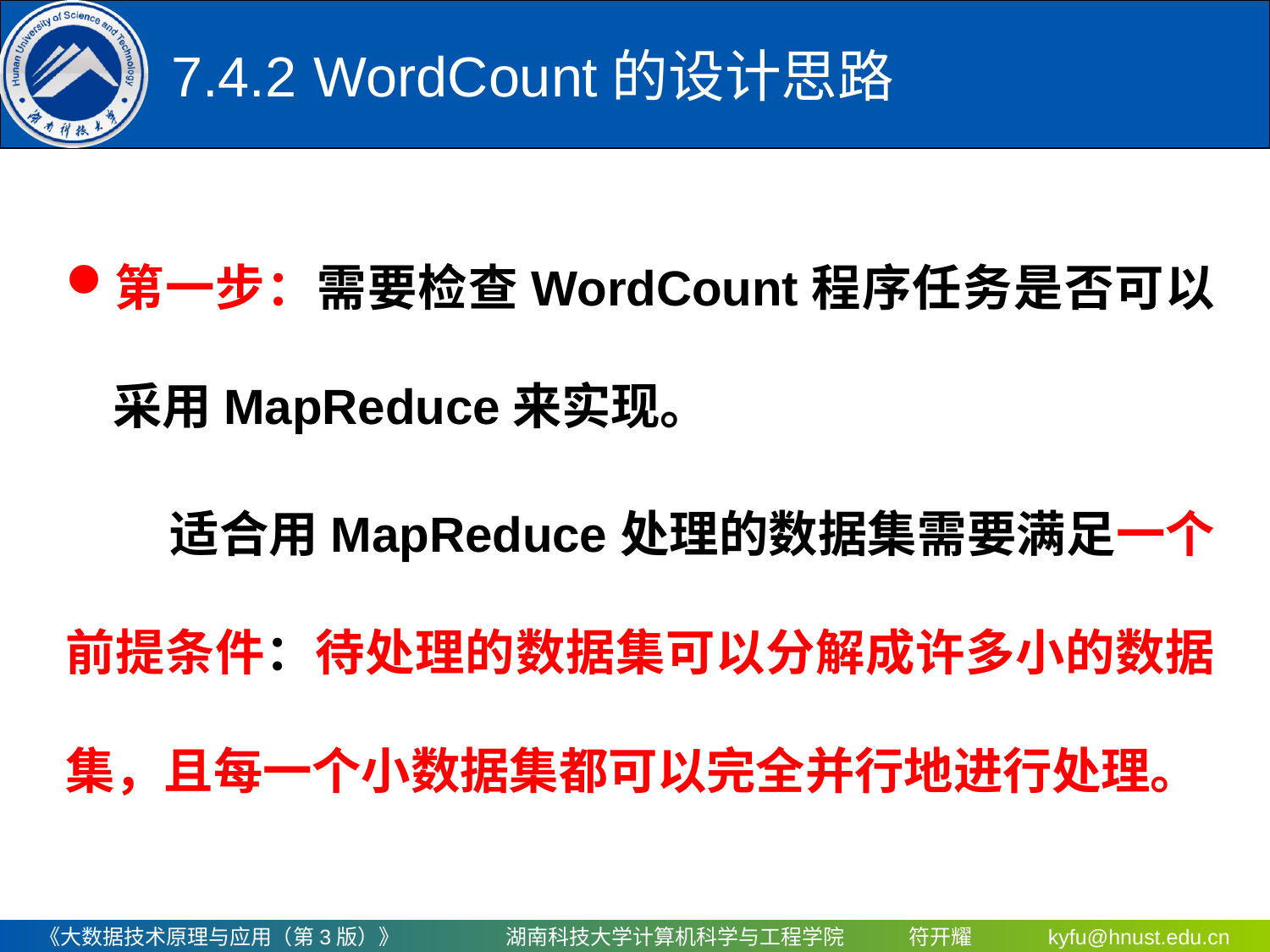

# 7.4.2	 WordCount的设计思路
第一步：需要检查WordCount程序任务是否可以采用MapReduce来实现。
        适合用MapReduce处理的数据集需要满足一个前提条件：待处理的数据集可以分解成许多小的数据集，且每一个小数据集都可以完全并行地进行处理。